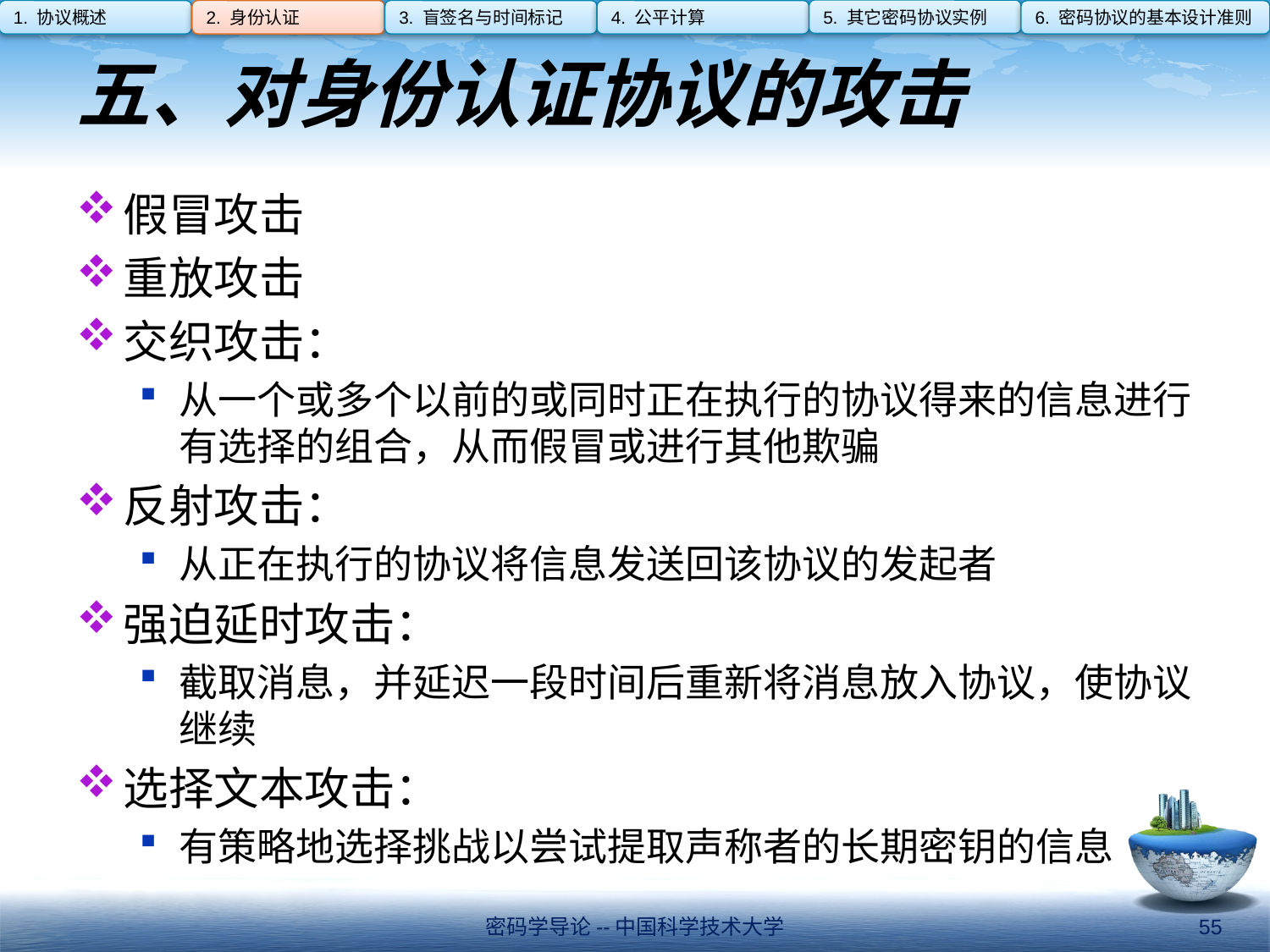

5. 其它密码协议实例
1. 协议概述
2. 身份认证
3. 盲签名与时间标记
4. 公平计算
6. 密码协议的基本设计准则
# 五、对身份认证协议的攻击
假冒攻击
重放攻击
交织攻击：
从一个或多个以前的或同时正在执行的协议得来的信息进行有选择的组合，从而假冒或进行其他欺骗
反射攻击：
从正在执行的协议将信息发送回该协议的发起者
强迫延时攻击：
截取消息，并延迟一段时间后重新将消息放入协议，使协议继续
选择文本攻击：
有策略地选择挑战以尝试提取声称者的长期密钥的信息
密码学导论--中国科学技术大学
55